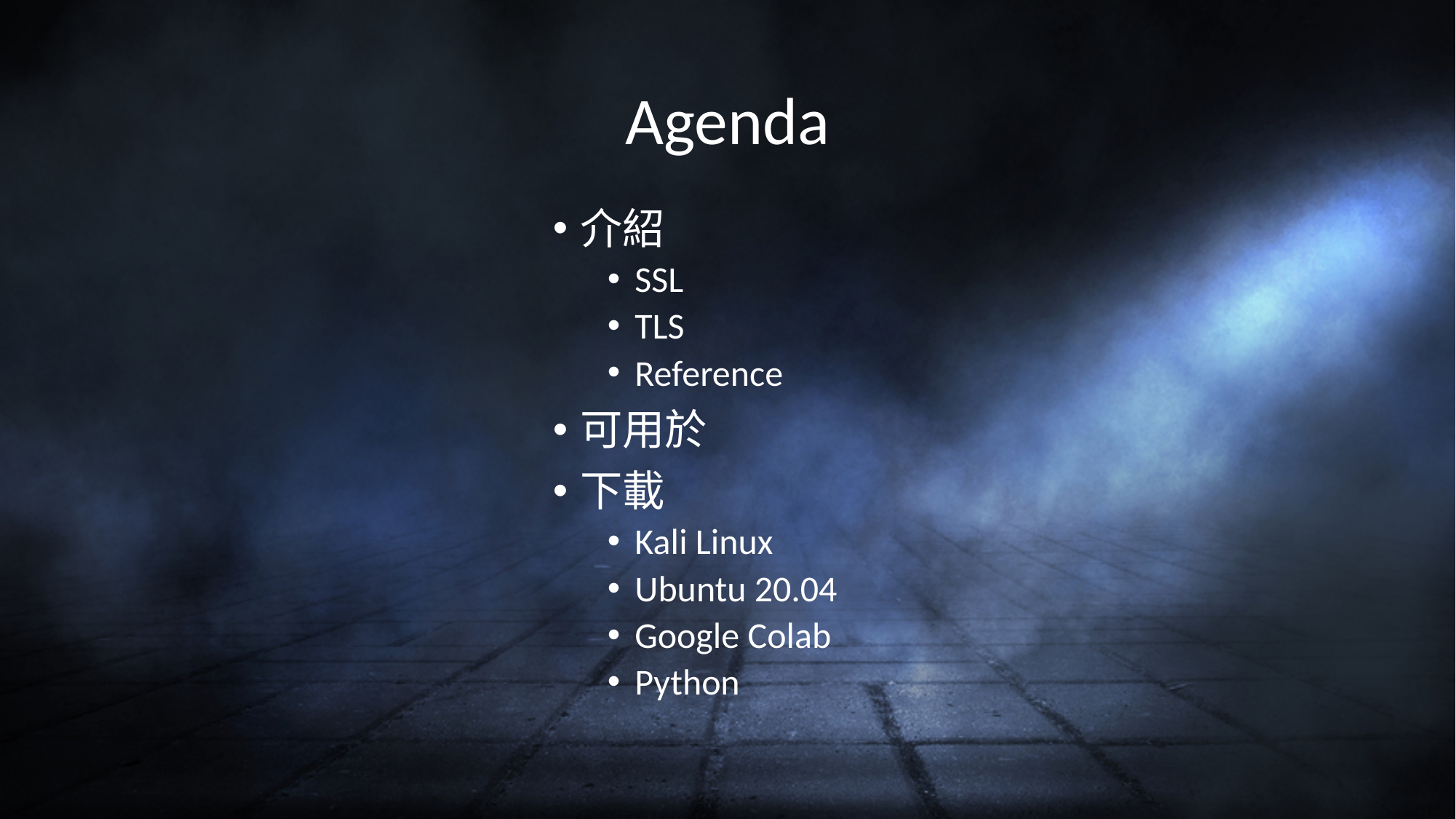

# Agenda
介紹
SSL
TLS
Reference
可用於
下載
Kali Linux
Ubuntu 20.04
Google Colab
Python